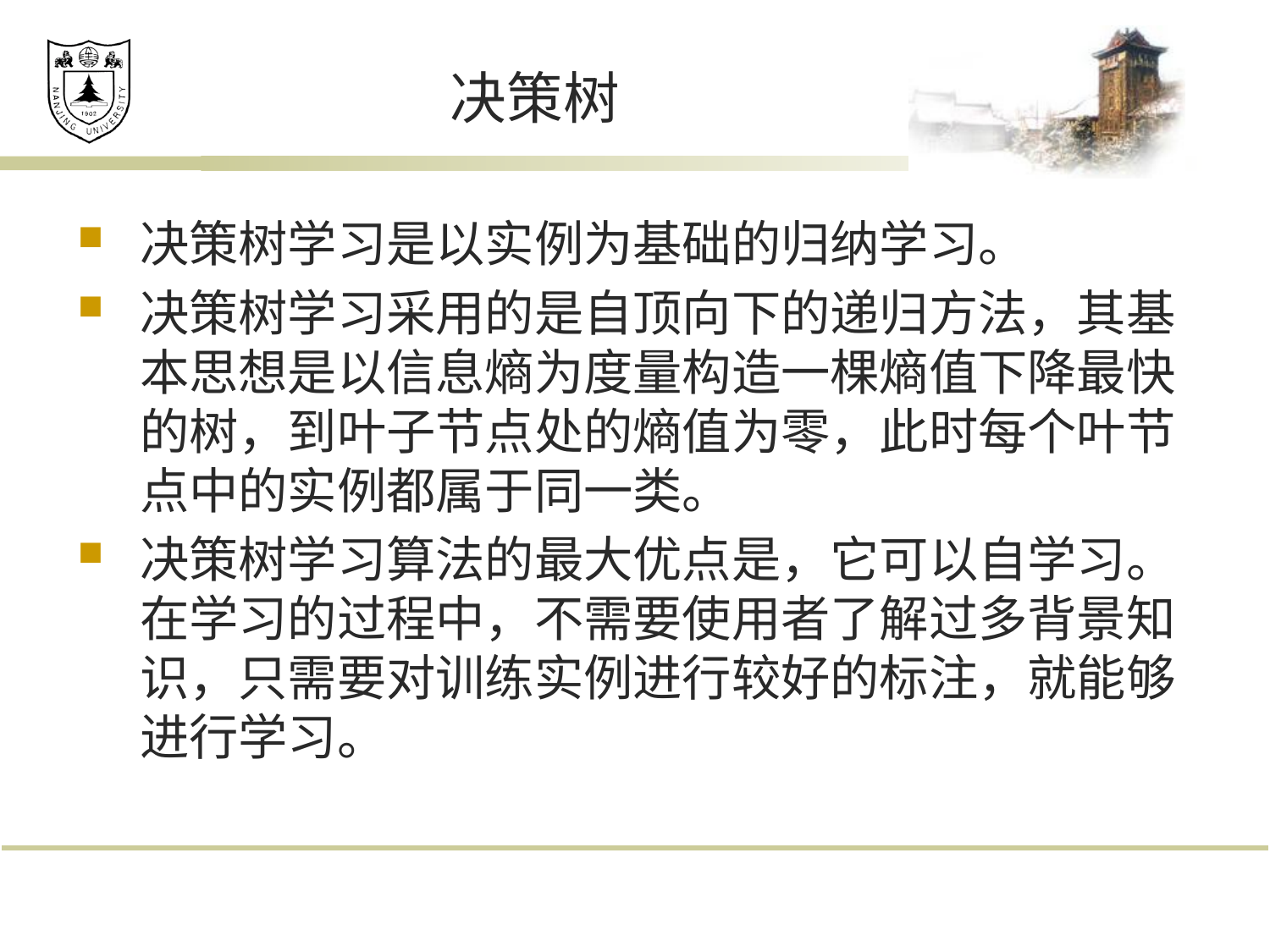

# 决策树
决策树学习是以实例为基础的归纳学习。
决策树学习采用的是自顶向下的递归方法，其基本思想是以信息熵为度量构造一棵熵值下降最快的树，到叶子节点处的熵值为零，此时每个叶节点中的实例都属于同一类。
决策树学习算法的最大优点是，它可以自学习。在学习的过程中，不需要使用者了解过多背景知识，只需要对训练实例进行较好的标注，就能够进行学习。